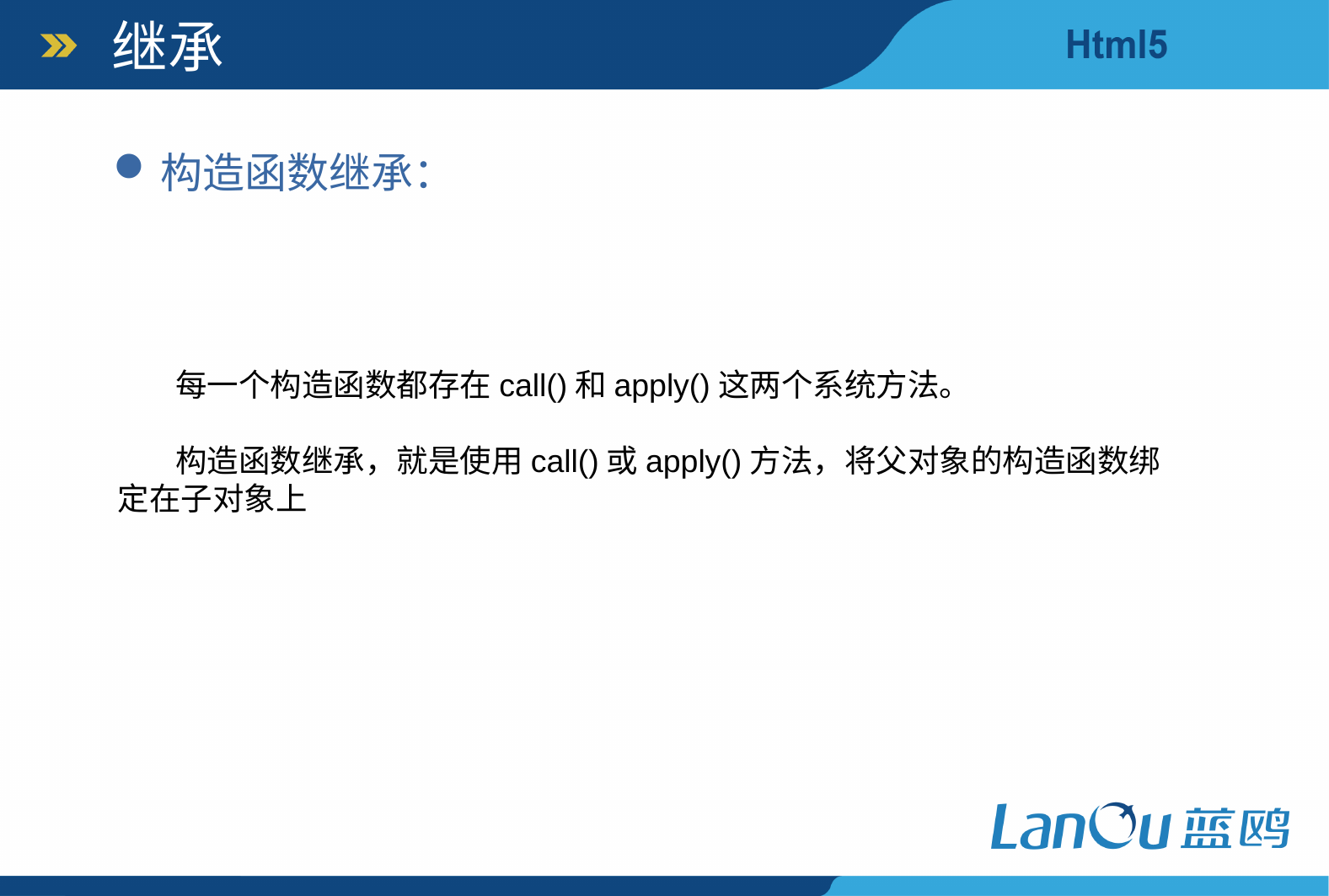

继承
构造函数继承：

       每一个构造函数都存在call()和apply()这两个系统方法。

       构造函数继承，就是使用call()或apply()方法，将父对象的构造函数绑定在子对象上